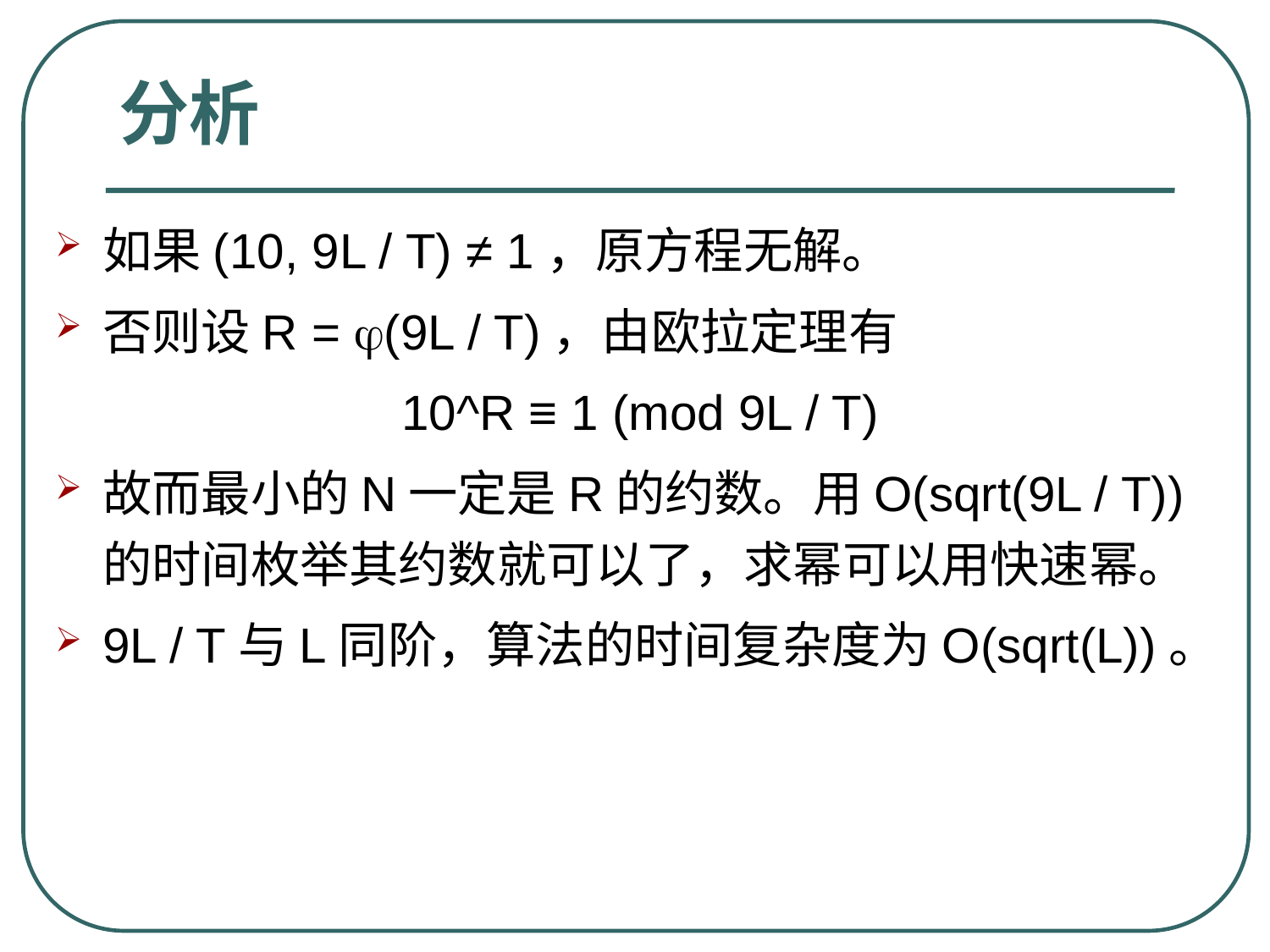

# 分析
如果(10, 9L / T) ≠ 1，原方程无解。
否则设R = ϕ(9L / T)，由欧拉定理有
10^R ≡ 1 (mod 9L / T)
故而最小的N一定是R的约数。用O(sqrt(9L / T))的时间枚举其约数就可以了，求幂可以用快速幂。
9L / T与L同阶，算法的时间复杂度为O(sqrt(L))。